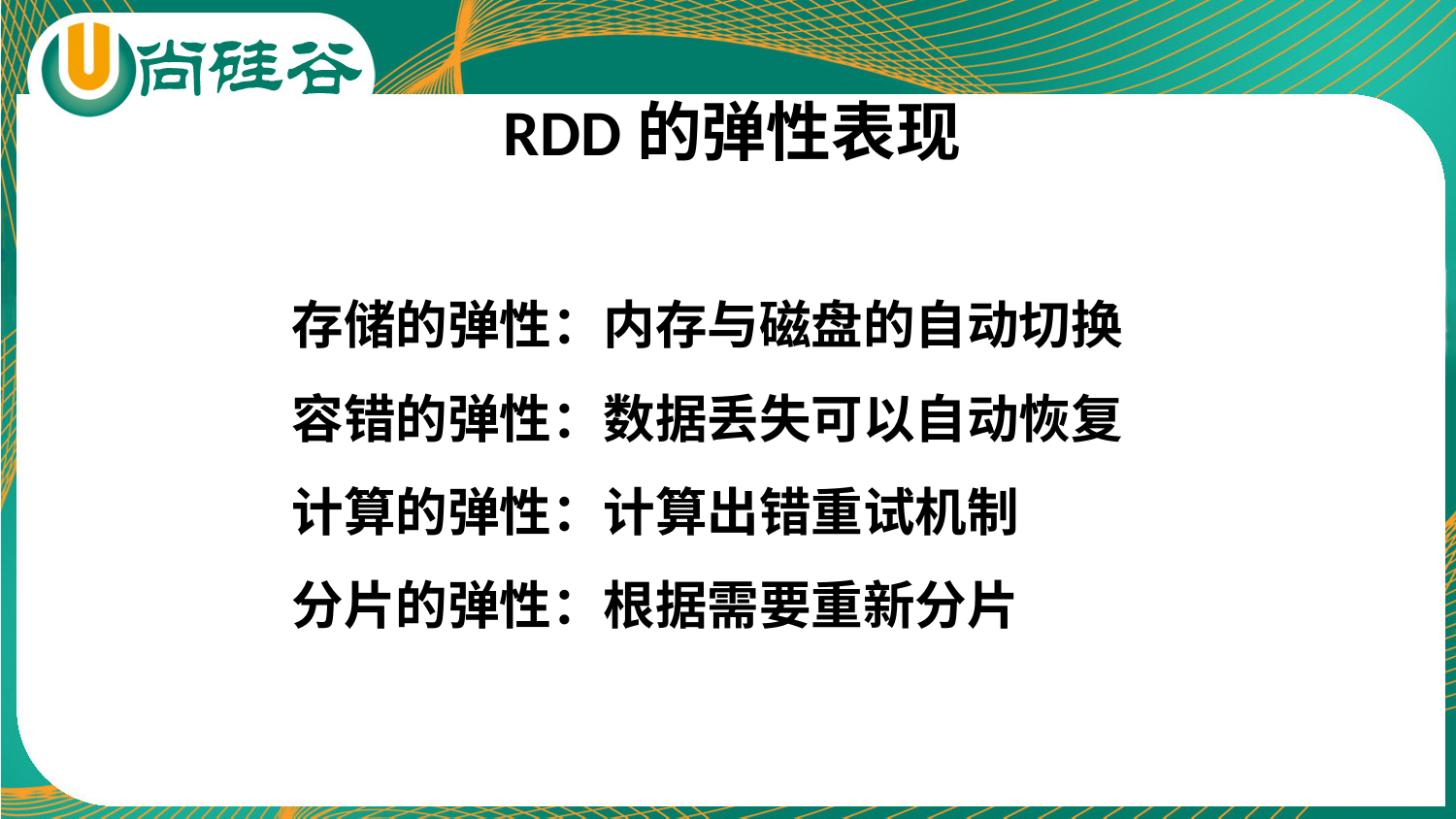

# RDD的弹性表现
存储的弹性：内存与磁盘的自动切换
容错的弹性：数据丢失可以自动恢复
计算的弹性：计算出错重试机制
分片的弹性：根据需要重新分片